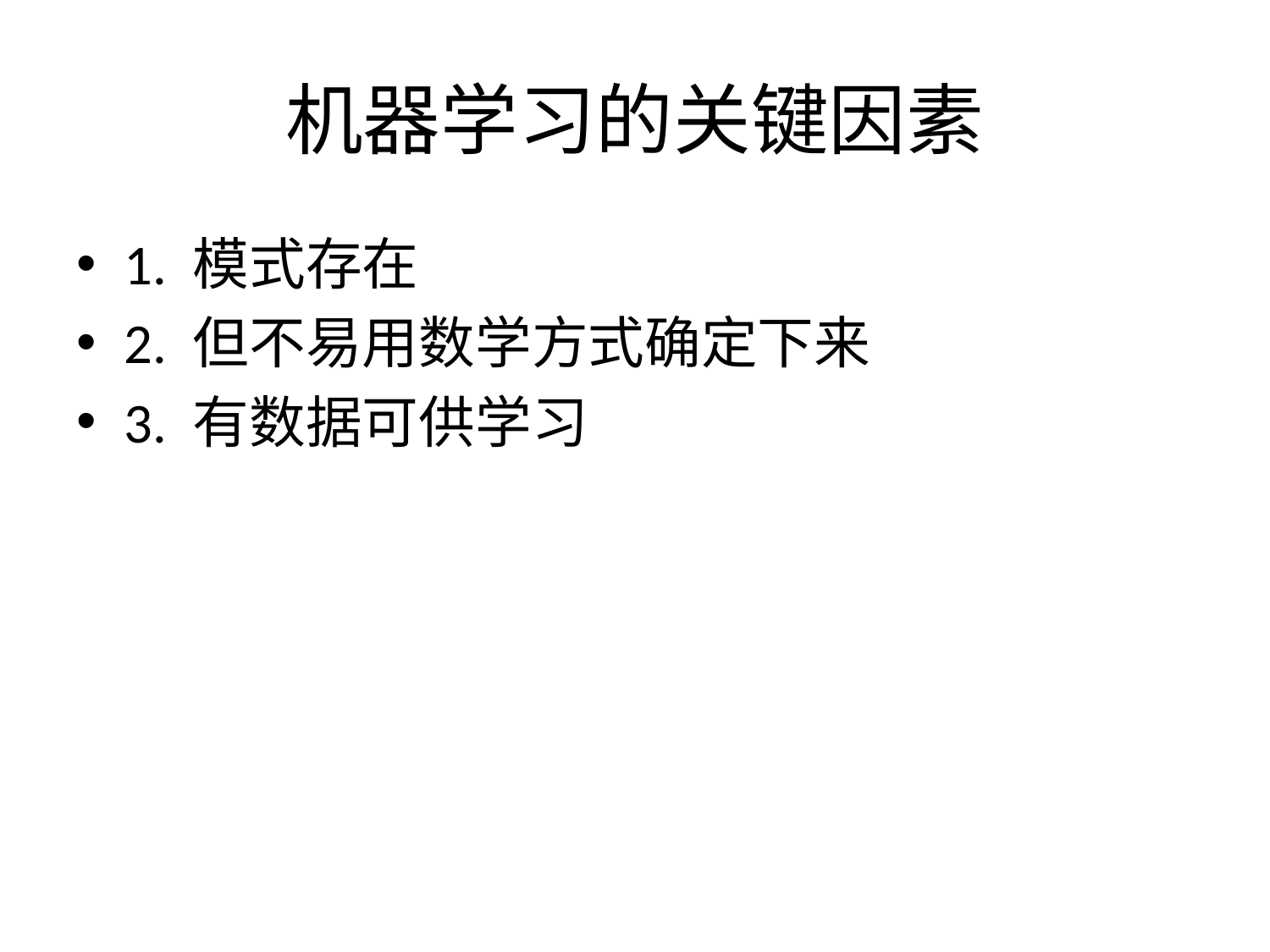

# 机器学习的关键因素
1. 模式存在
2. 但不易用数学方式确定下来
3. 有数据可供学习